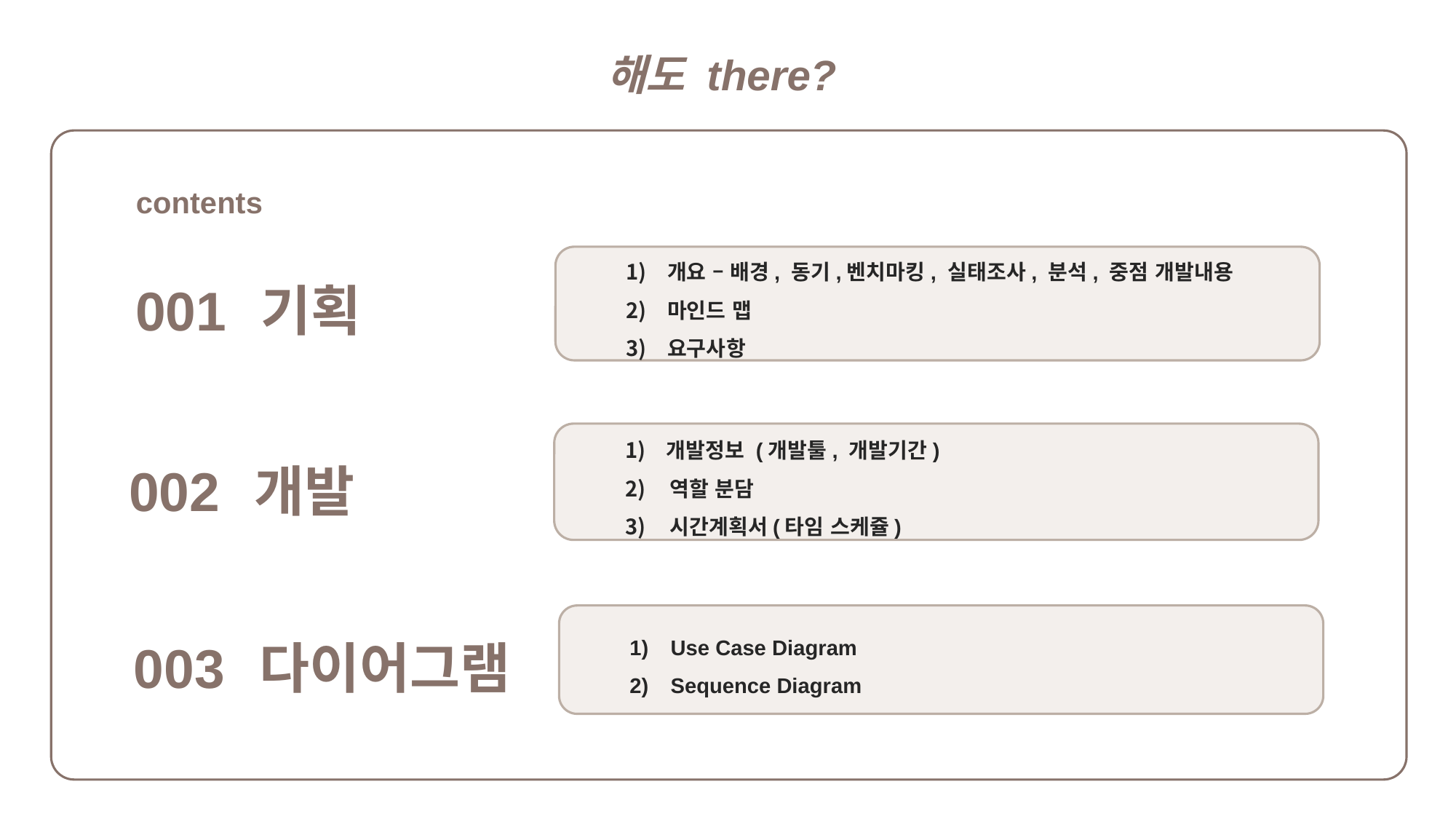

해도 there?

001
contents

001 기획
개요 – 배경, 동기,벤치마킹, 실태조사, 분석, 중점 개발내용
마인드 맵
요구사항

002 개발
개발정보 (개발툴, 개발기간)
  역할 분담
  시간계획서(타임 스케쥴)

003 다이어그램
Use Case Diagram
Sequence Diagram